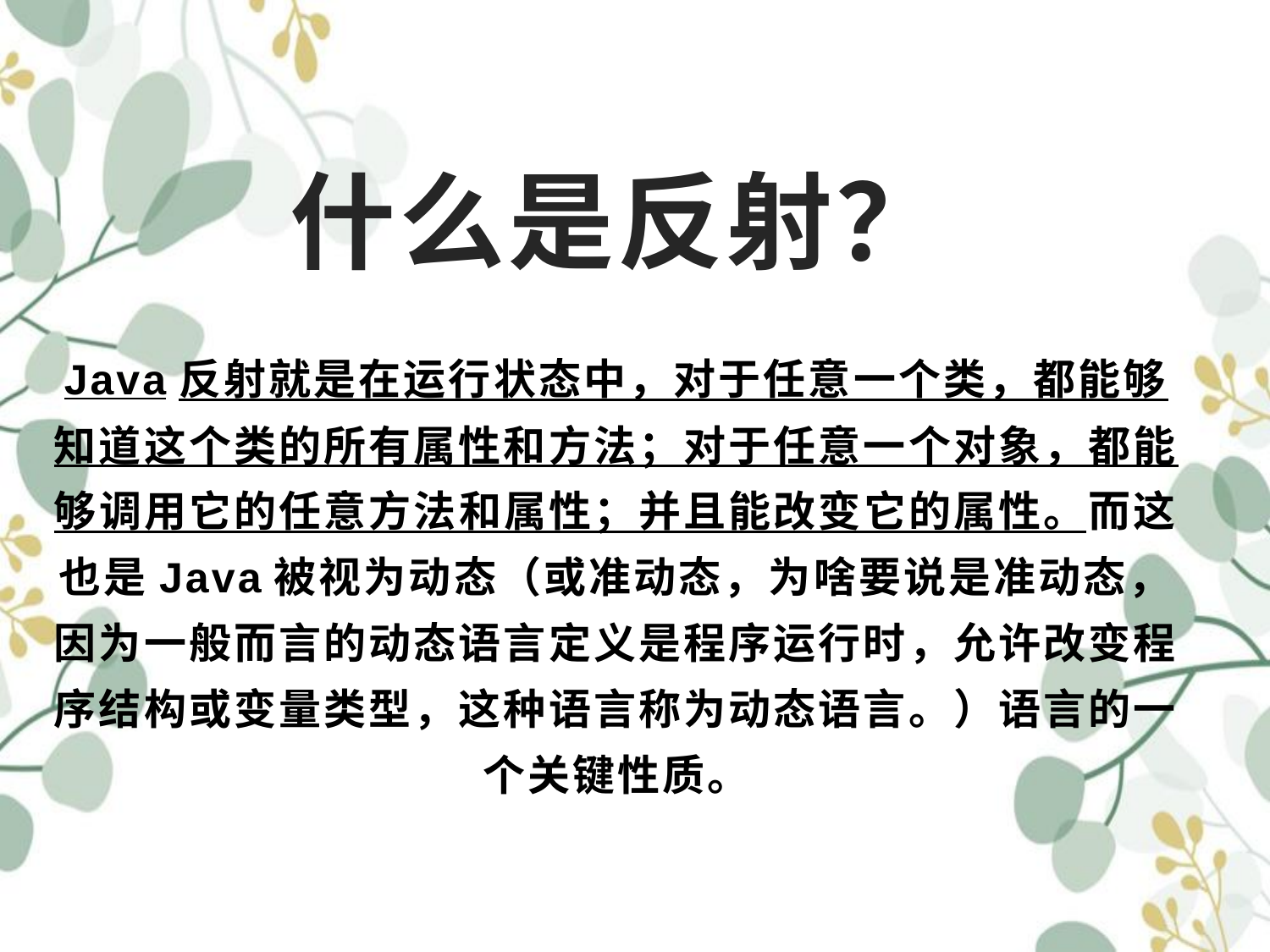

什么是反射？
Java反射就是在运行状态中，对于任意一个类，都能够知道这个类的所有属性和方法；对于任意一个对象，都能够调用它的任意方法和属性；并且能改变它的属性。而这也是Java被视为动态（或准动态，为啥要说是准动态，因为一般而言的动态语言定义是程序运行时，允许改变程序结构或变量类型，这种语言称为动态语言。）语言的一个关键性质。